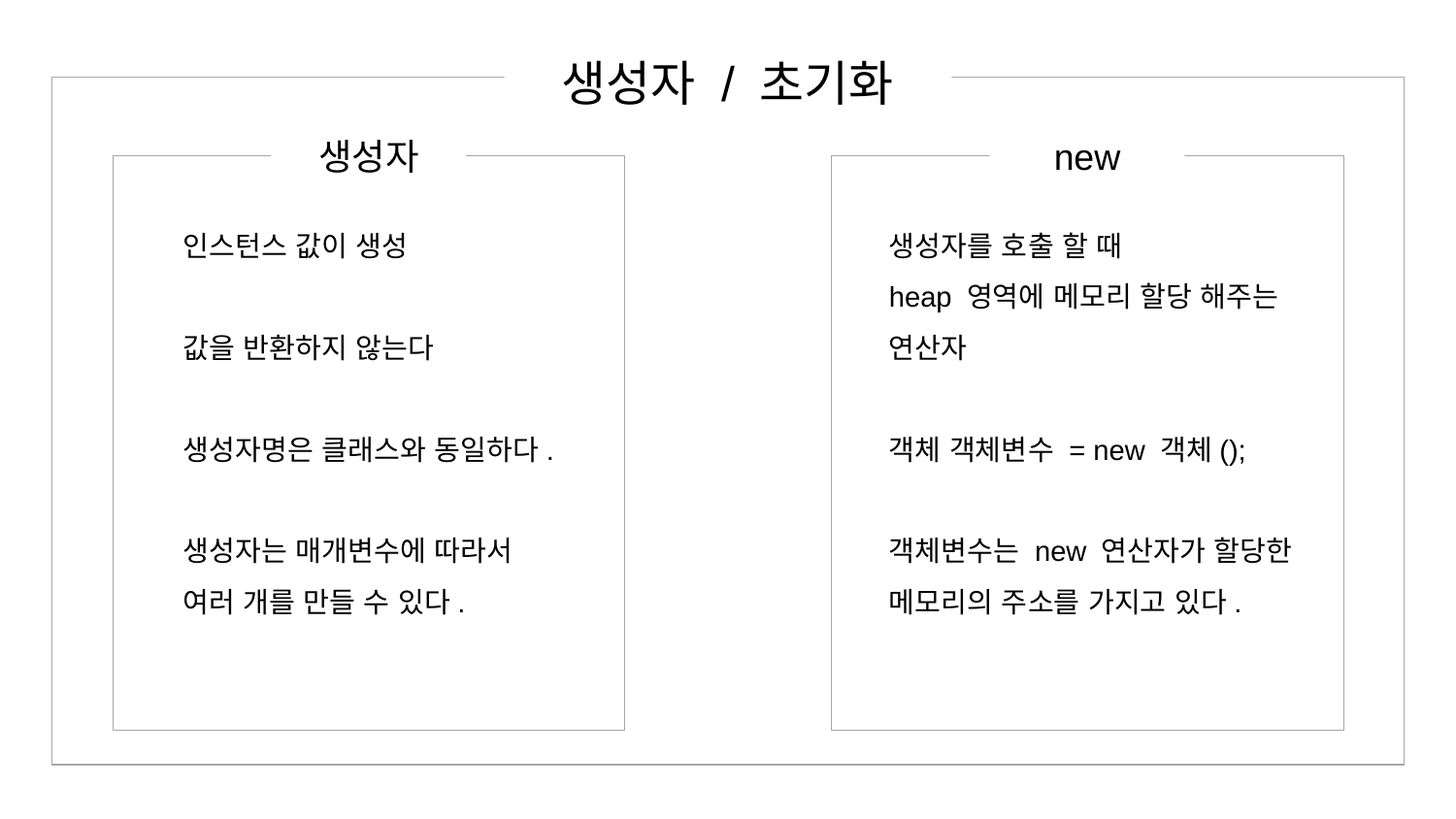

생성자 / 초기화

생성자
new

인스턴스 값이 생성

값을 반환하지 않는다

생성자명은 클래스와 동일하다.

생성자는 매개변수에 따라서
여러 개를 만들 수 있다.
생성자를 호출 할 때
heap 영역에 메모리 할당 해주는
연산자

객체 객체변수 = new 객체();

객체변수는 new 연산자가 할당한
메모리의 주소를 가지고 있다.